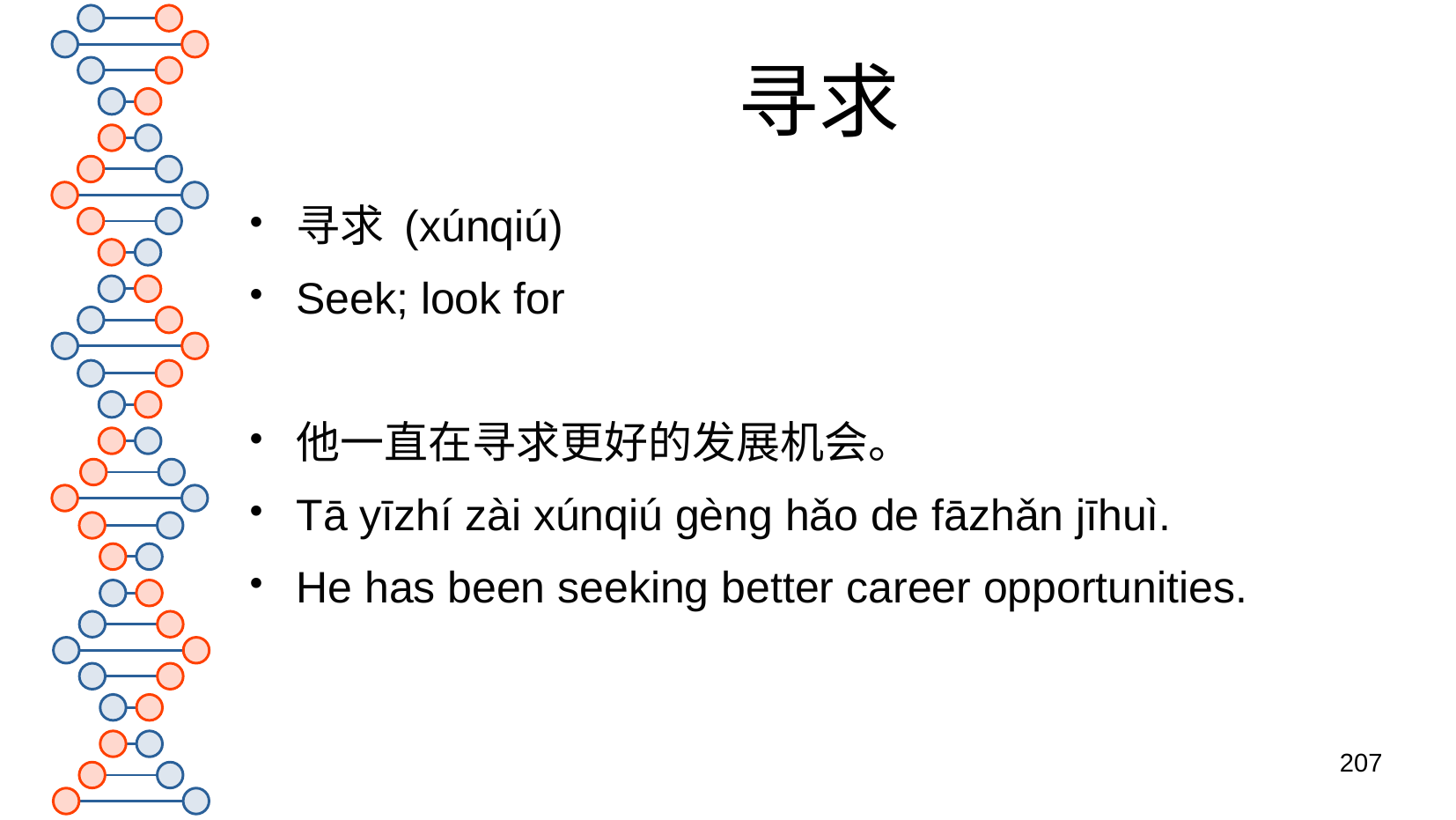

# 寻求
寻求 (xúnqiú)
Seek; look for

他一直在寻求更好的发展机会。
Tā yīzhí zài xúnqiú gèng hǎo de fāzhǎn jīhuì.
He has been seeking better career opportunities.

207